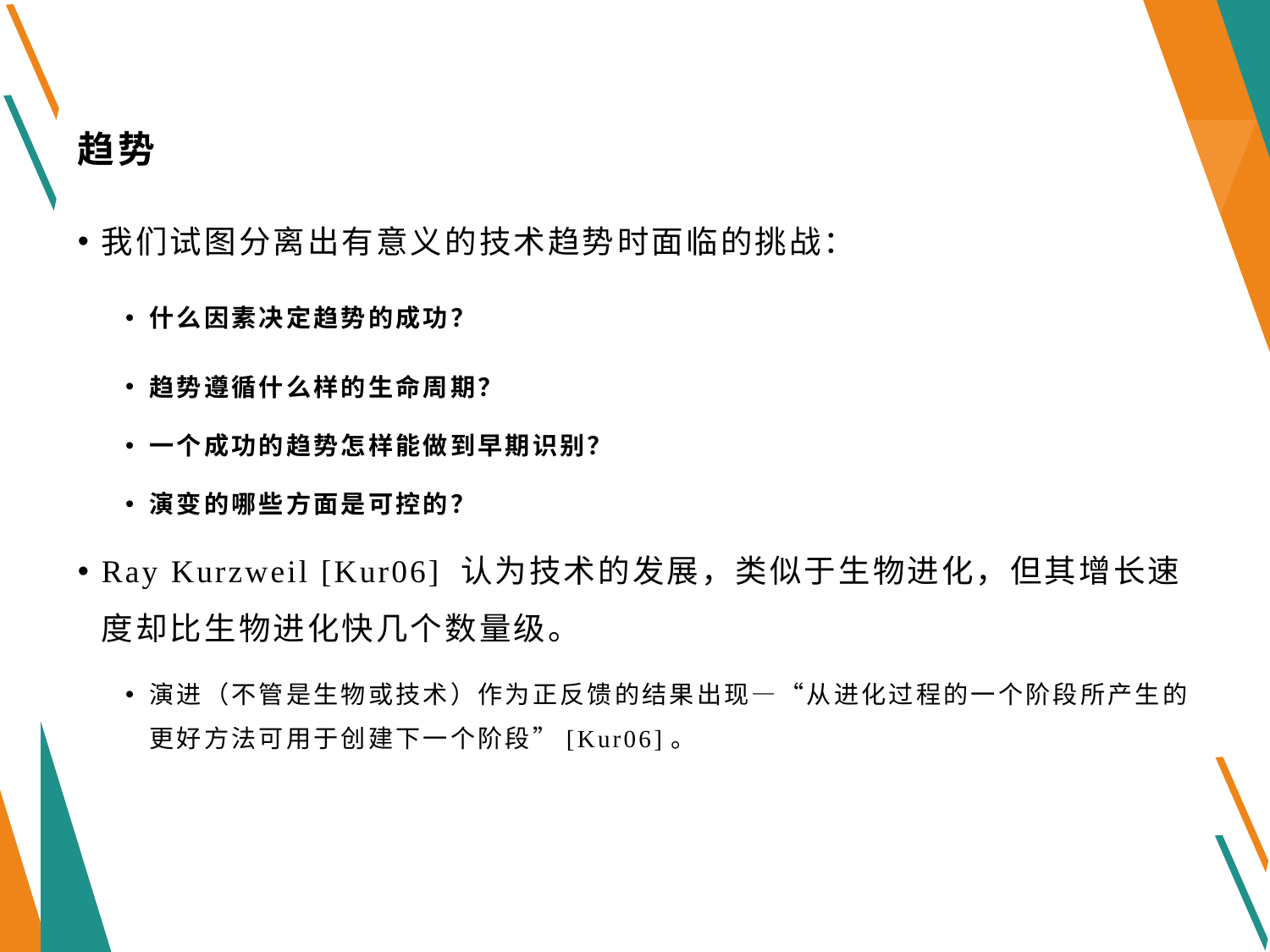

# 趋势
我们试图分离出有意义的技术趋势时面临的挑战：
什么因素决定趋势的成功？
趋势遵循什么样的生命周期？
一个成功的趋势怎样能做到早期识别？
演变的哪些方面是可控的？
Ray Kurzweil [Kur06] 认为技术的发展，类似于生物进化，但其增长速度却比生物进化快几个数量级。
演进（不管是生物或技术）作为正反馈的结果出现—“从进化过程的一个阶段所产生的更好方法可用于创建下一个阶段”[Kur06]。
2